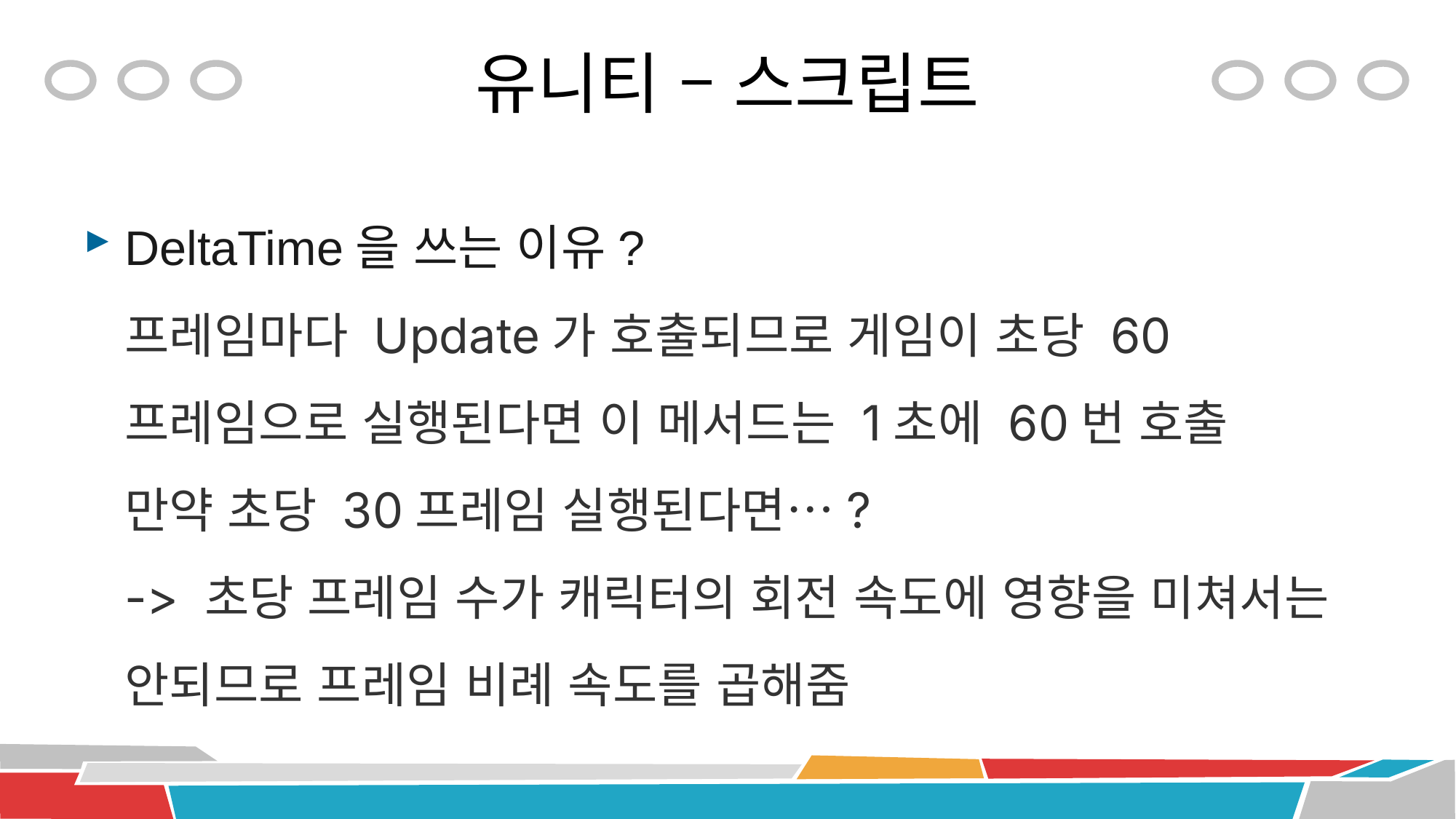

# 유니티 – 스크립트
DeltaTime을 쓰는 이유?
프레임마다 Update가 호출되므로 게임이 초당 60프레임으로 실행된다면 이 메서드는 1초에 60번 호출
만약 초당 30프레임 실행된다면…?
-> 초당 프레임 수가 캐릭터의 회전 속도에 영향을 미쳐서는 안되므로 프레임 비례 속도를 곱해줌